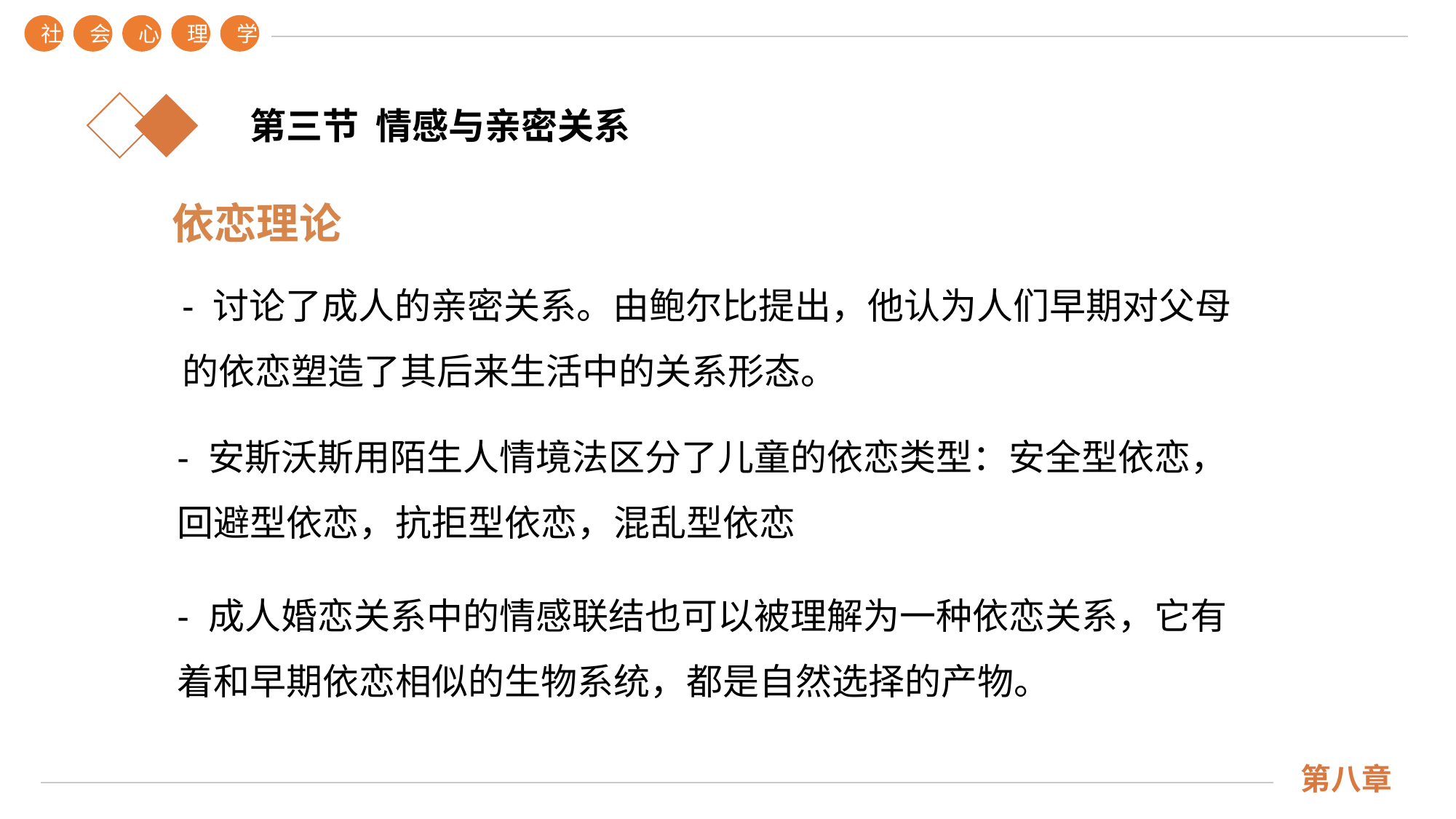

社
会
心
理
学

第三节  情感与亲密关系
依恋理论
- 讨论了成人的亲密关系。由鲍尔比提出，他认为人们早期对父母的依恋塑造了其后来生活中的关系形态。
- 安斯沃斯用陌生人情境法区分了儿童的依恋类型：安全型依恋，回避型依恋，抗拒型依恋，混乱型依恋
- 成人婚恋关系中的情感联结也可以被理解为一种依恋关系，它有着和早期依恋相似的生物系统，都是自然选择的产物。
第八章